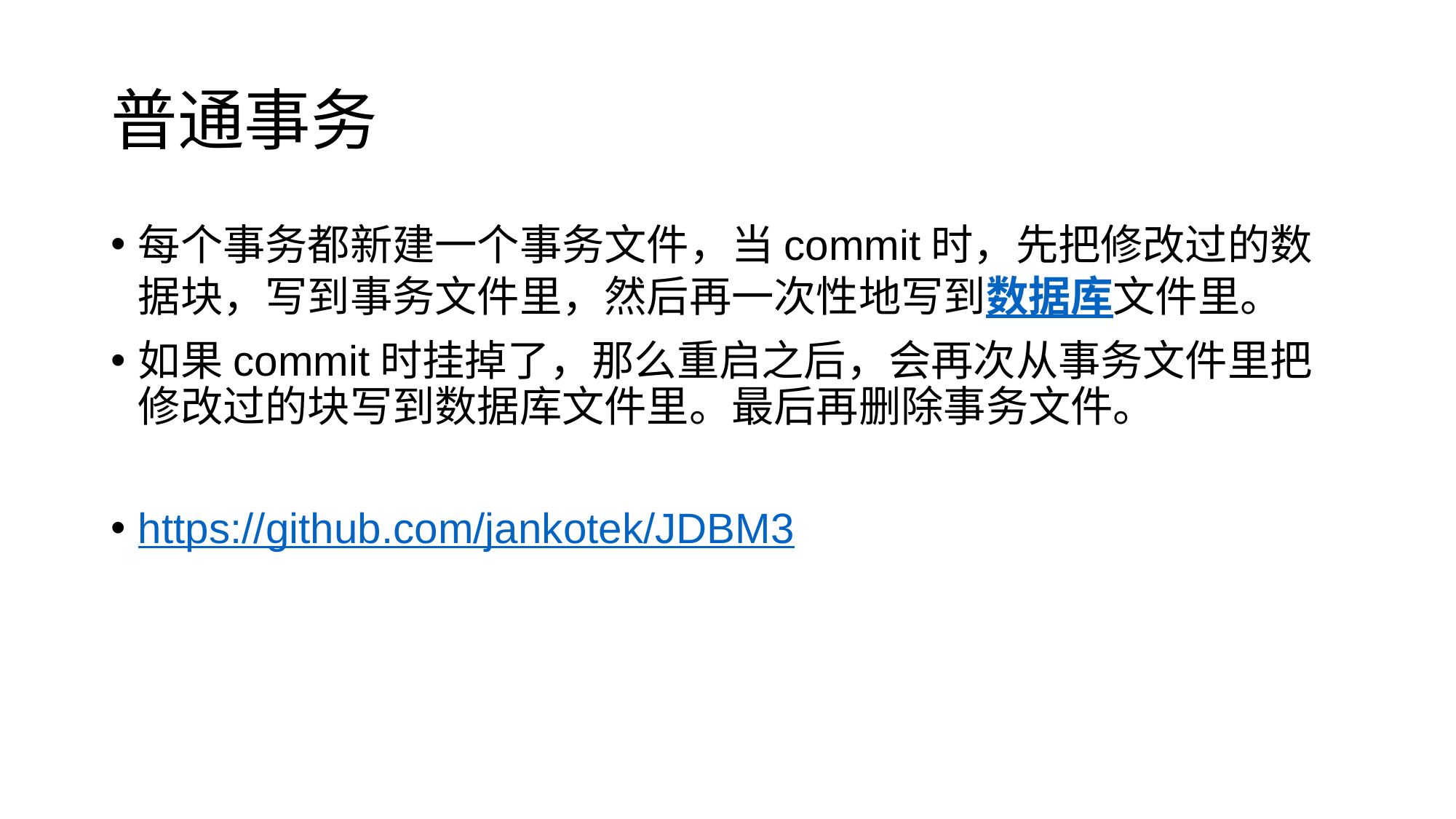

# 普通事务
每个事务都新建一个事务文件，当commit时，先把修改过的数据块，写到事务文件里，然后再一次性地写到数据库文件里。
如果commit时挂掉了，那么重启之后，会再次从事务文件里把修改过的块写到数据库文件里。最后再删除事务文件。

https://github.com/jankotek/JDBM3